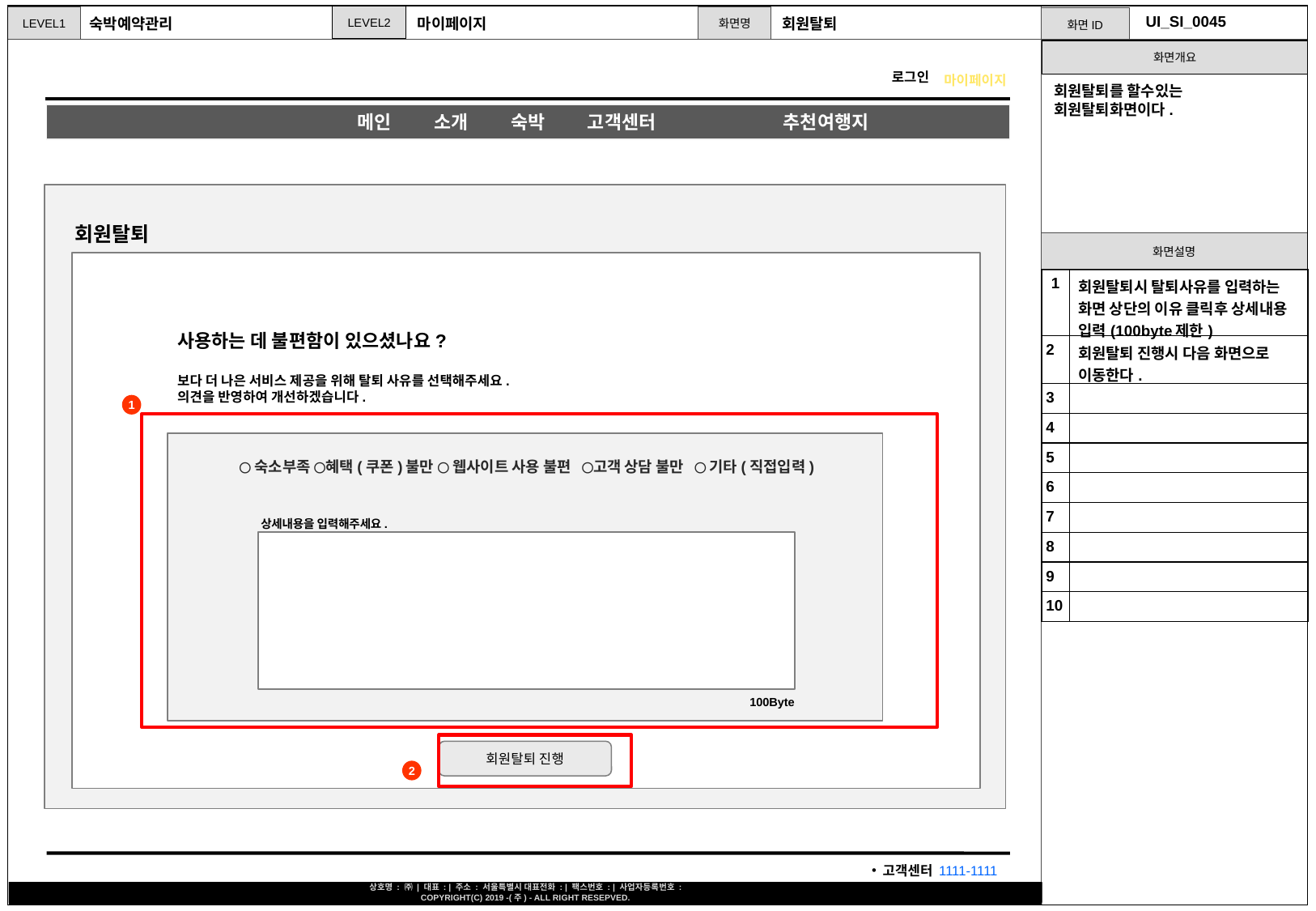

UI_SI_0045
숙박예약관리
마이페이지
회원탈퇴
마이페이지
회원탈퇴를 할수있는 회원탈퇴화면이다.

회원탈퇴

| 1 | 회원탈퇴시 탈퇴사유를 입력하는 화면 상단의 이유 클릭후 상세내용 입력(100byte제한) |
| --- | --- |
| 2 | 회원탈퇴 진행시 다음 화면으로 이동한다. |
| 3 |  |
| 4 |  |
| 5 |  |
| 6 |  |
| 7 |  |
| 8 |  |
| 9 |  |
| 10 |  |
사용하는 데 불편함이 있으셨나요?

보다 더 나은 서비스 제공을 위해 탈퇴 사유를 선택해주세요.
의견을 반영하여 개선하겠습니다.
1

 🞅숙소부족 🞅혜택(쿠폰)불만 🞅 웹사이트 사용 불편   🞅고객 상담 불만   🞅 기타(직접입력)
상세내용을 입력해주세요.

100Byte

회원탈퇴 진행
2